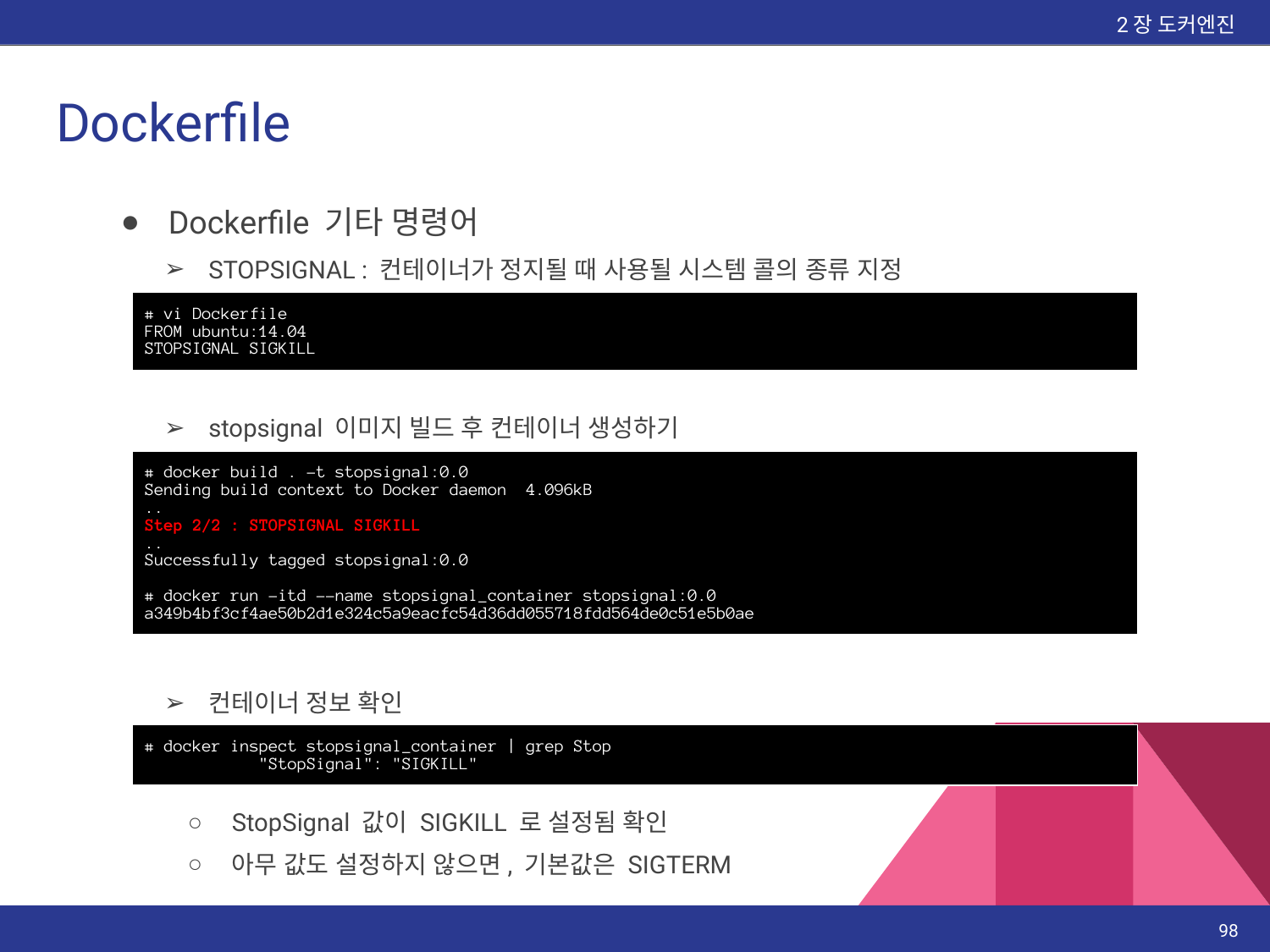

2장 도커엔진
# Dockerfile
Dockerfile 기타 명령어
STOPSIGNAL : 컨테이너가 정지될 때 사용될 시스템 콜의 종류 지정

| # vi Dockerfile FROM ubuntu:14.04 STOPSIGNAL SIGKILL |
| --- |
stopsignal 이미지 빌드 후 컨테이너 생성하기

| # docker build . -t stopsignal:0.0 Sending build context to Docker daemon 4.096kB .. Step 2/2 : STOPSIGNAL SIGKILL .. Successfully tagged stopsignal:0.0 # docker run -itd --name stopsignal\_container stopsignal:0.0 a349b4bf3cf4ae50b2d1e324c5a9eacfc54d36dd055718fdd564de0c51e5b0ae |
| --- |
컨테이너 정보 확인

| # docker inspect stopsignal\_container | grep Stop "StopSignal": "SIGKILL" |
| --- |
StopSignal 값이 SIGKILL 로 설정됨 확인
아무 값도 설정하지 않으면, 기본값은 SIGTERM
98